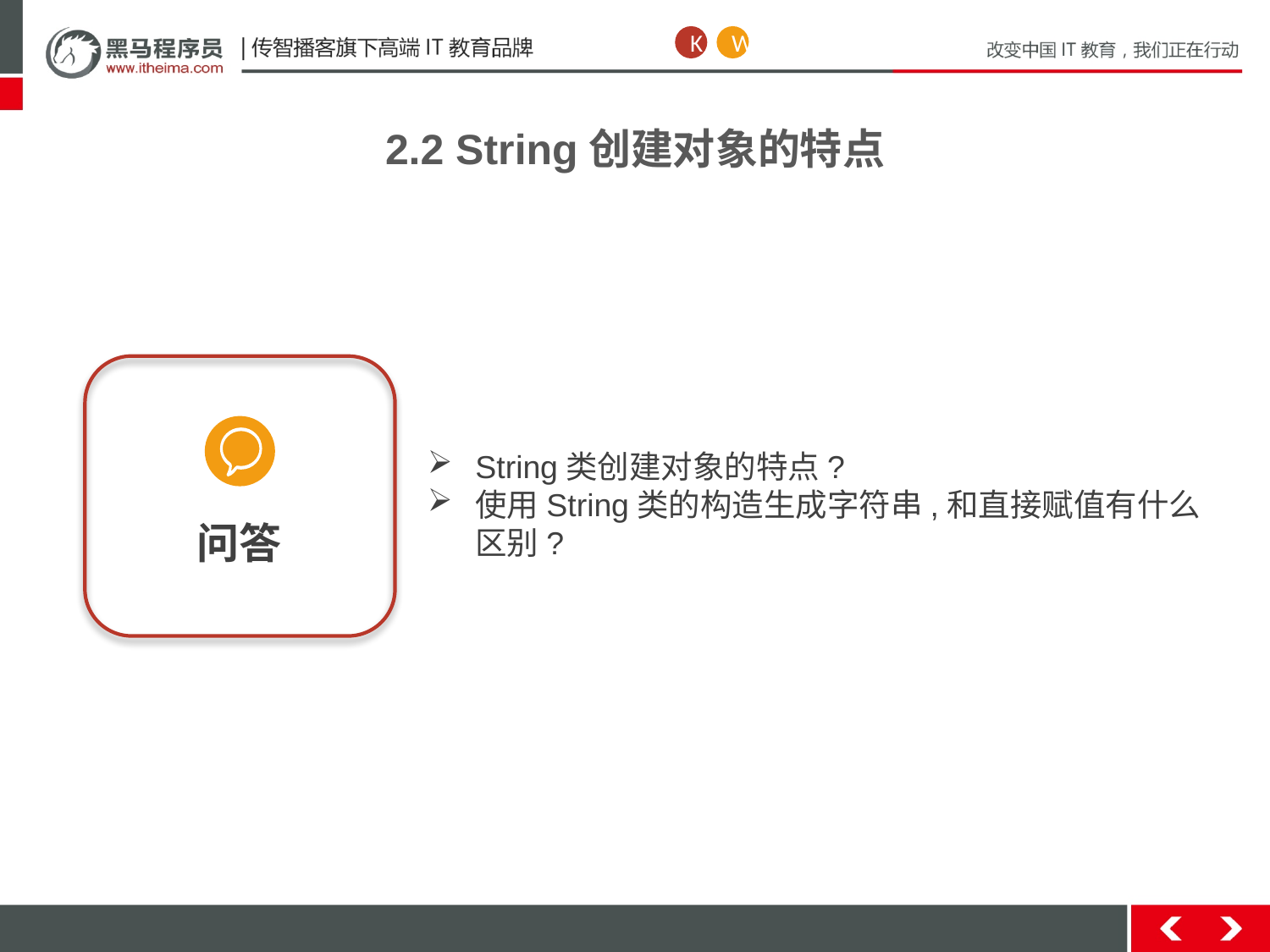

K
W
2.2 String创建对象的特点

问答
String类创建对象的特点?
使用String类的构造生成字符串,和直接赋值有什么区别?